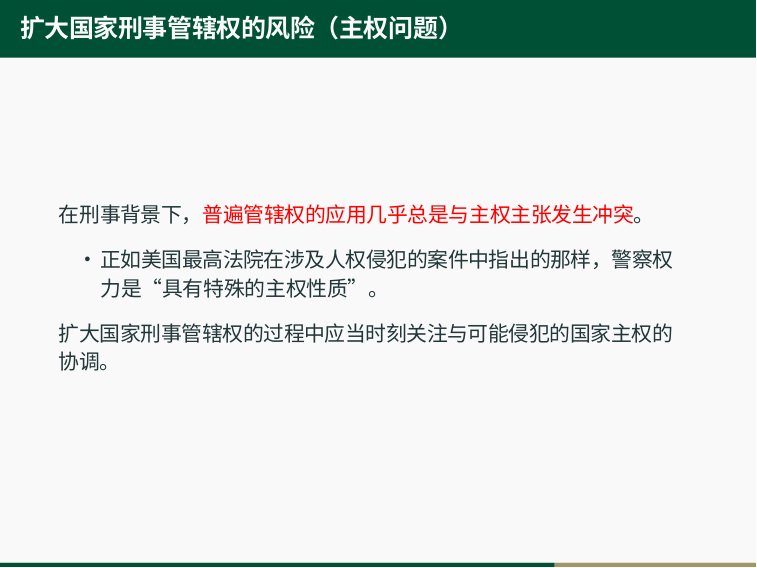

# 扩大国家刑事管辖权的风险（主权问题）
在刑事背景下，普遍管辖权的应用几乎总是与主权主张发生冲突。
正如美国最高法院在涉及人权侵犯的案件中指出的那样，警察权力是“具有特殊的主权性质”。
扩大国家刑事管辖权的过程中应当时刻关注与可能侵犯的国家主权的协调。